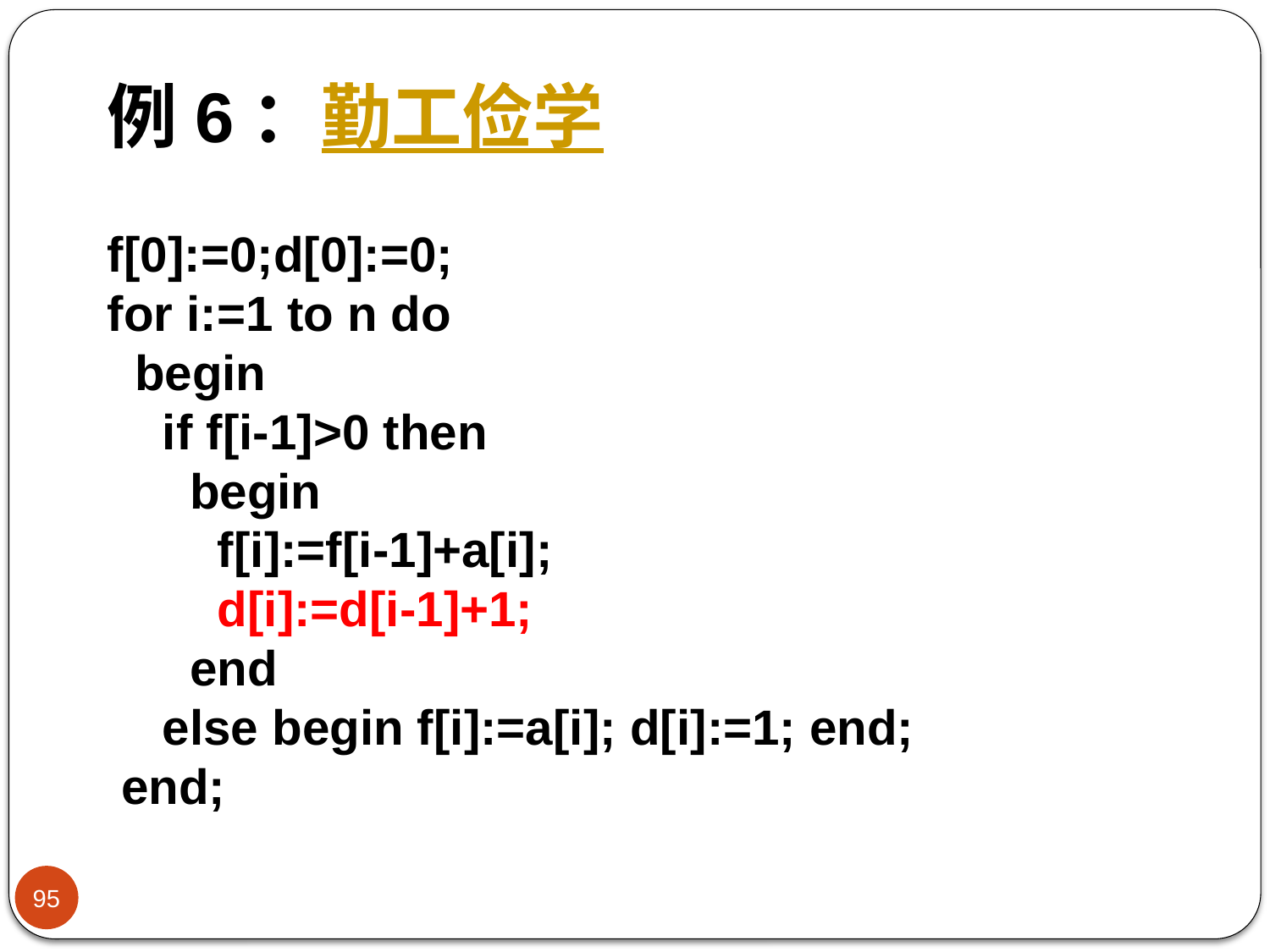

# 例6：勤工俭学
f[0]:=0;d[0]:=0;
for i:=1 to n do
  begin
    if f[i-1]>0 then
      begin
        f[i]:=f[i-1]+a[i];
        d[i]:=d[i-1]+1;
      end
    else begin f[i]:=a[i]; d[i]:=1; end;
 end;
95